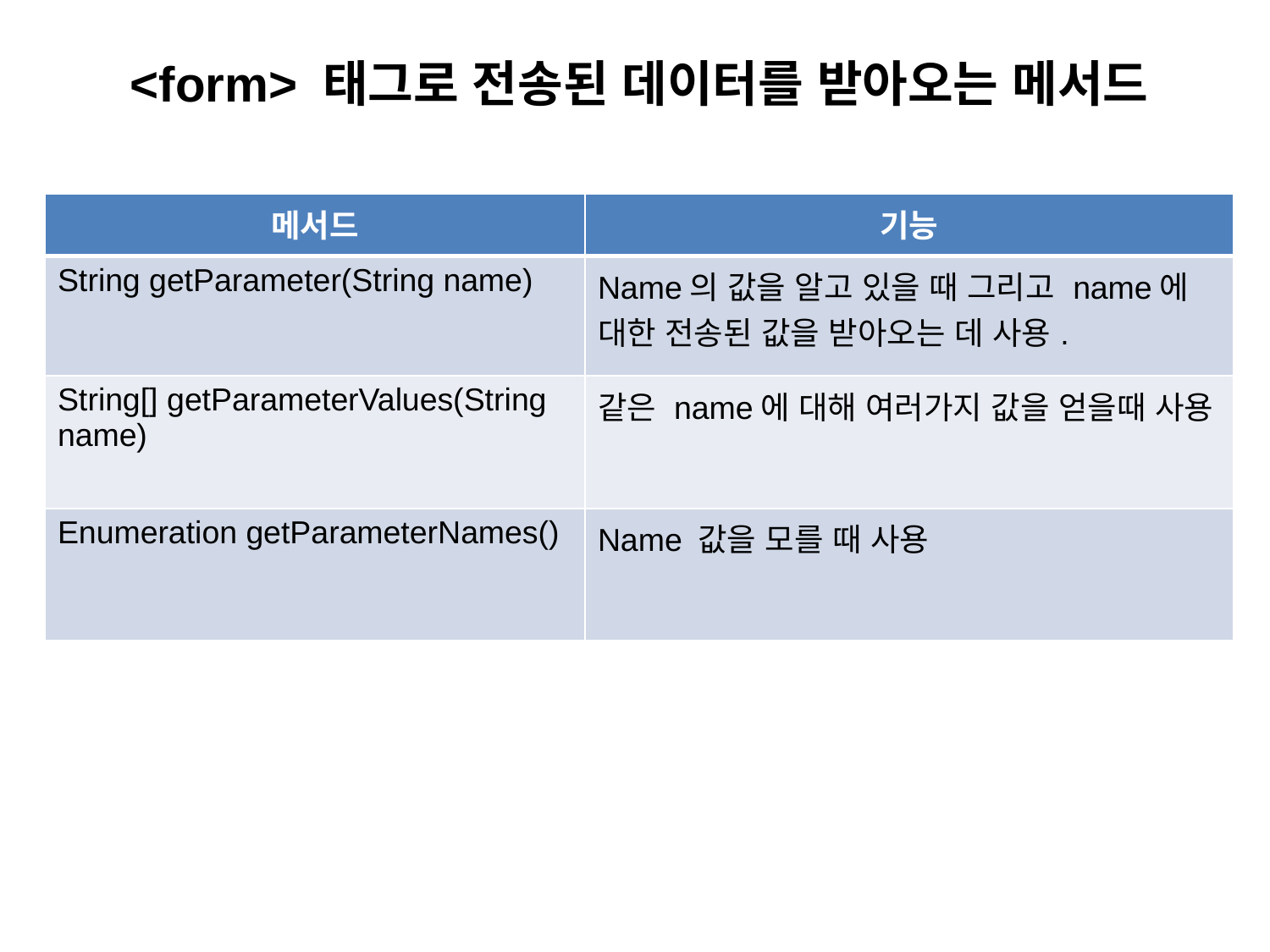

<form> 태그로 전송된 데이터를 받아오는 메서드
| 메서드 | 기능 |
| --- | --- |
| String getParameter(String name) | Name의 값을 알고 있을 때 그리고 name에 대한 전송된 값을 받아오는 데 사용. |
| String[] getParameterValues(String name) | 같은 name에 대해 여러가지 값을 얻을때 사용 |
| Enumeration getParameterNames() | Name 값을 모를 때 사용 |